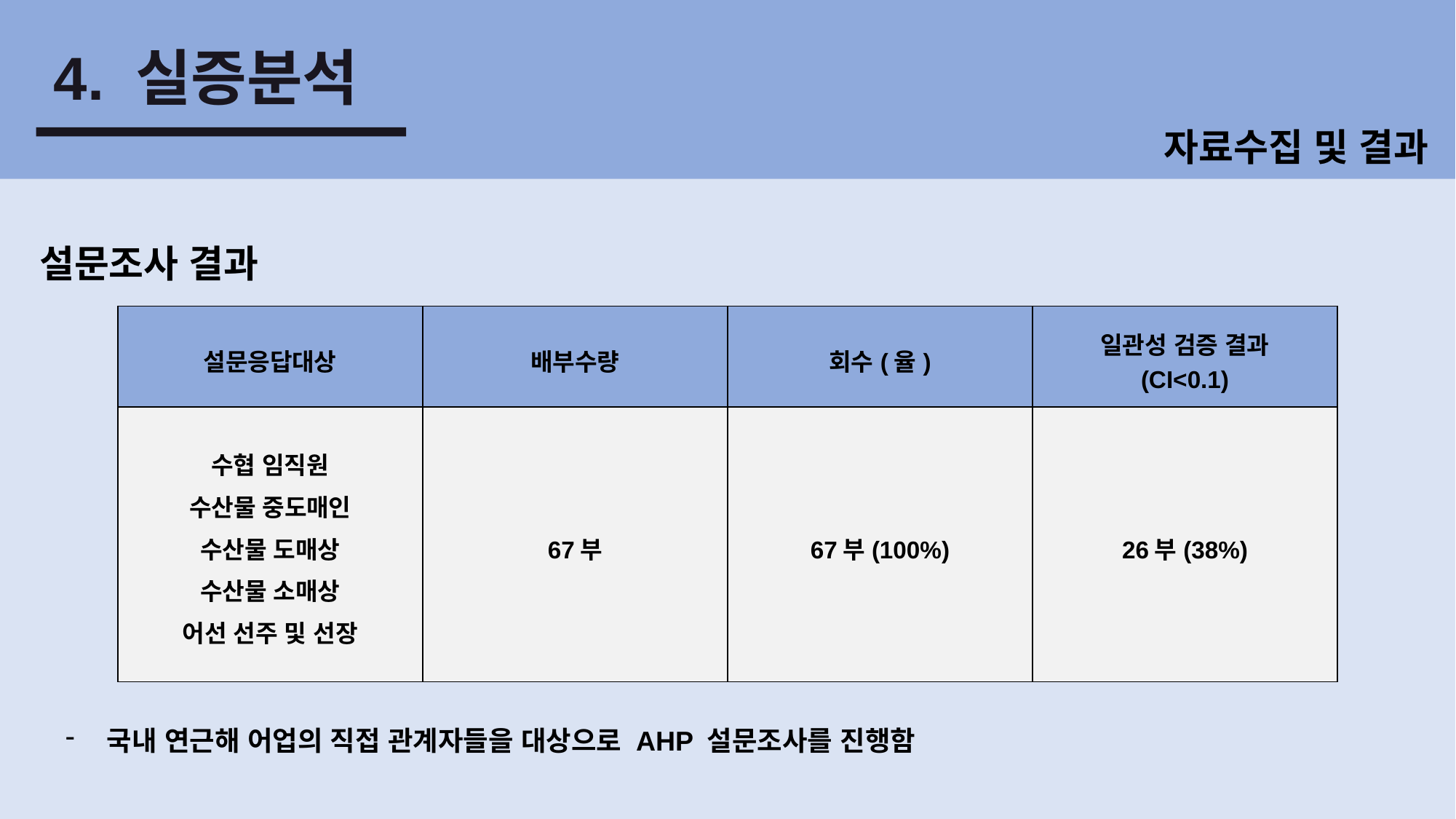

4. 실증분석
자료수집 및 결과

설문조사 결과
| 설문응답대상 | 배부수량 | 회수(율) | 일관성 검증 결과 (CI<0.1) |
| --- | --- | --- | --- |
| 수협 임직원 수산물 중도매인 수산물 도매상 수산물 소매상 어선 선주 및 선장 | 67부 | 67부(100%) | 26부(38%) |
국내 연근해 어업의 직접 관계자들을 대상으로 AHP 설문조사를 진행함